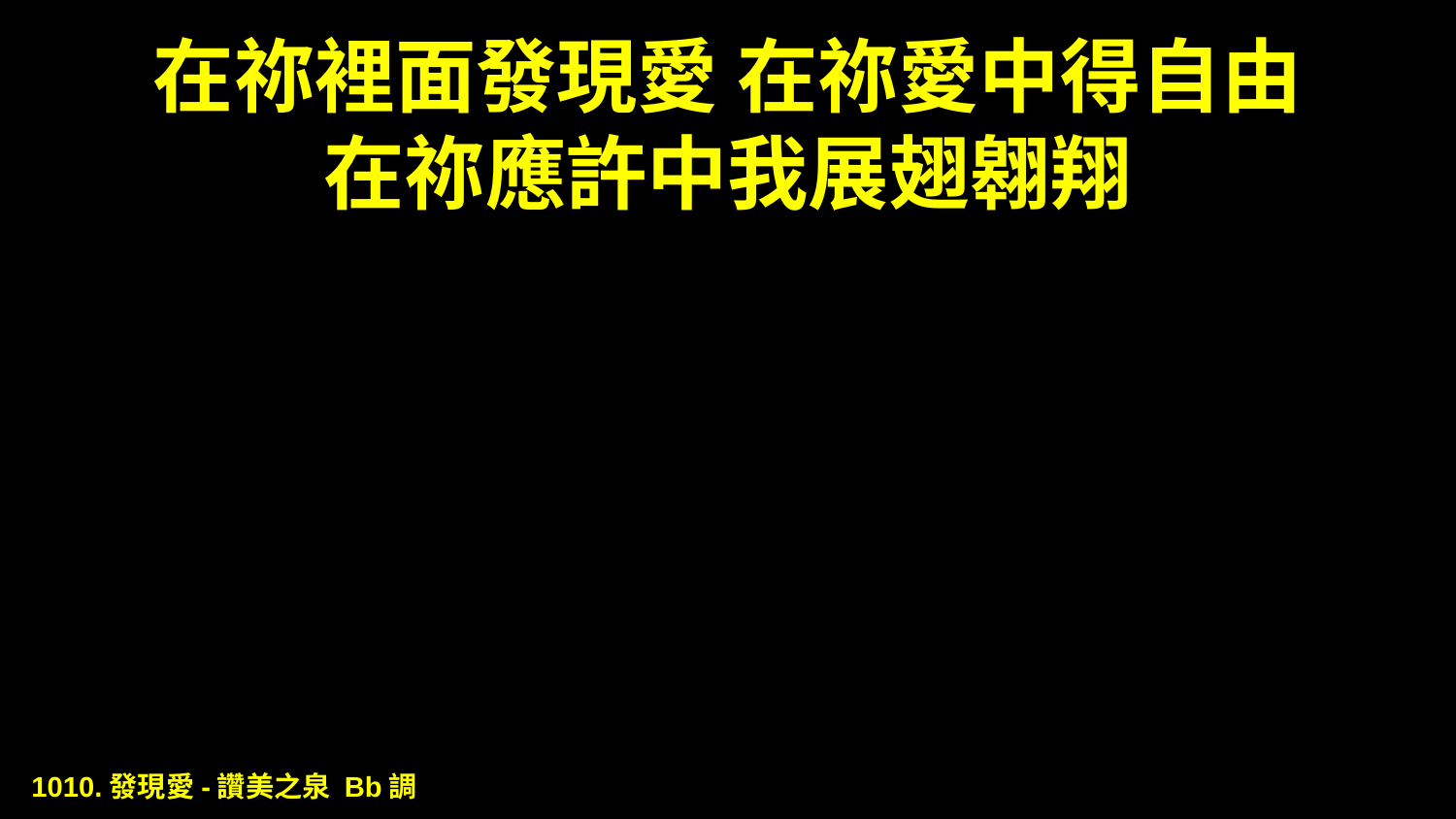

# 在祢裡面發現愛 在祢愛中得自由 在祢應許中我展翅翱翔
1010.發現愛-讚美之泉 Bb調